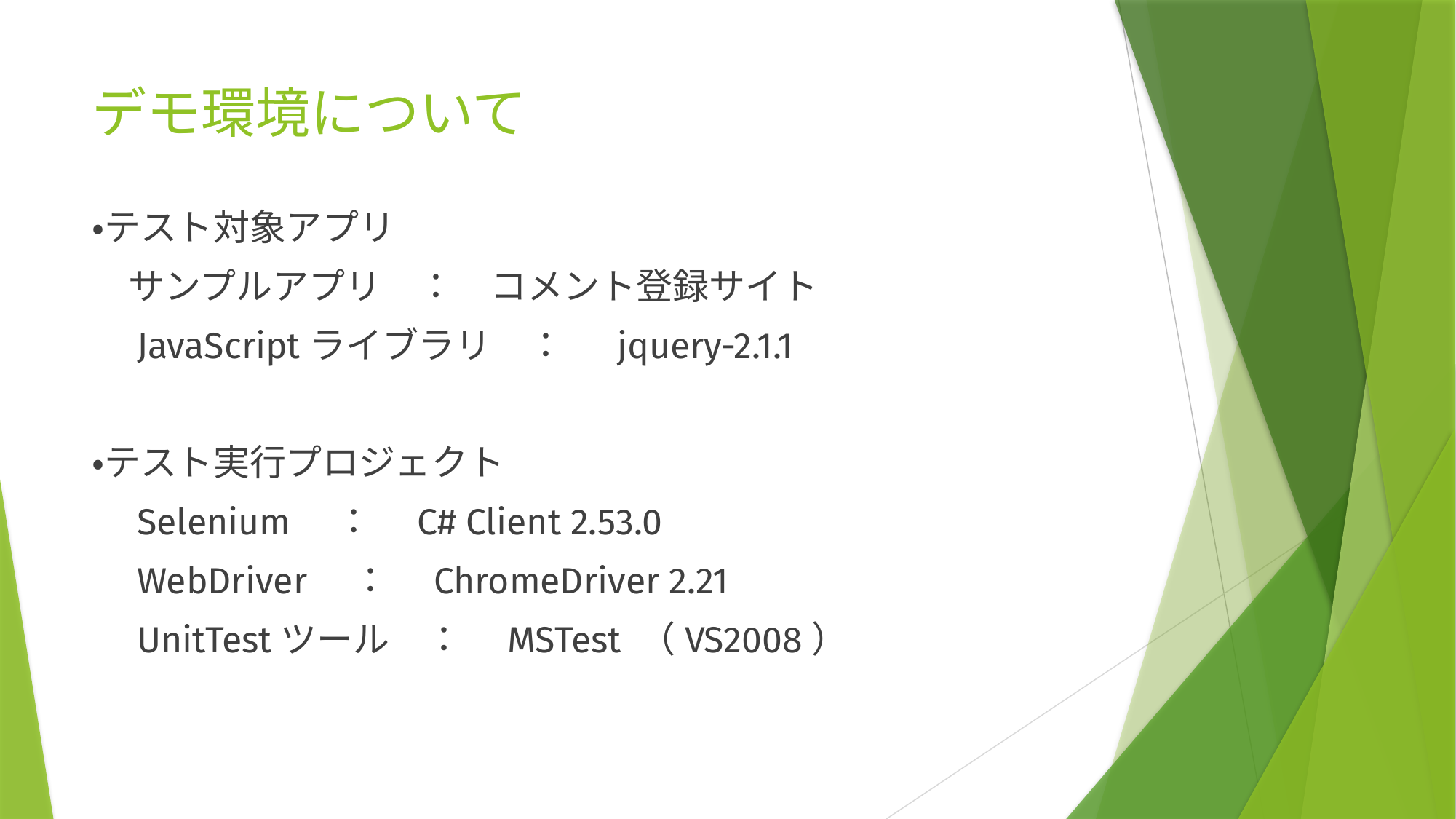

# デモ環境について
・テスト対象アプリ
　サンプルアプリ　：　コメント登録サイト
　JavaScriptライブラリ　：　 jquery-2.1.1

・テスト実行プロジェクト
　Selenium　：　C# Client 2.53.0
　WebDriver　：　ChromeDriver 2.21
　UnitTestツール　：　MSTest （VS2008）